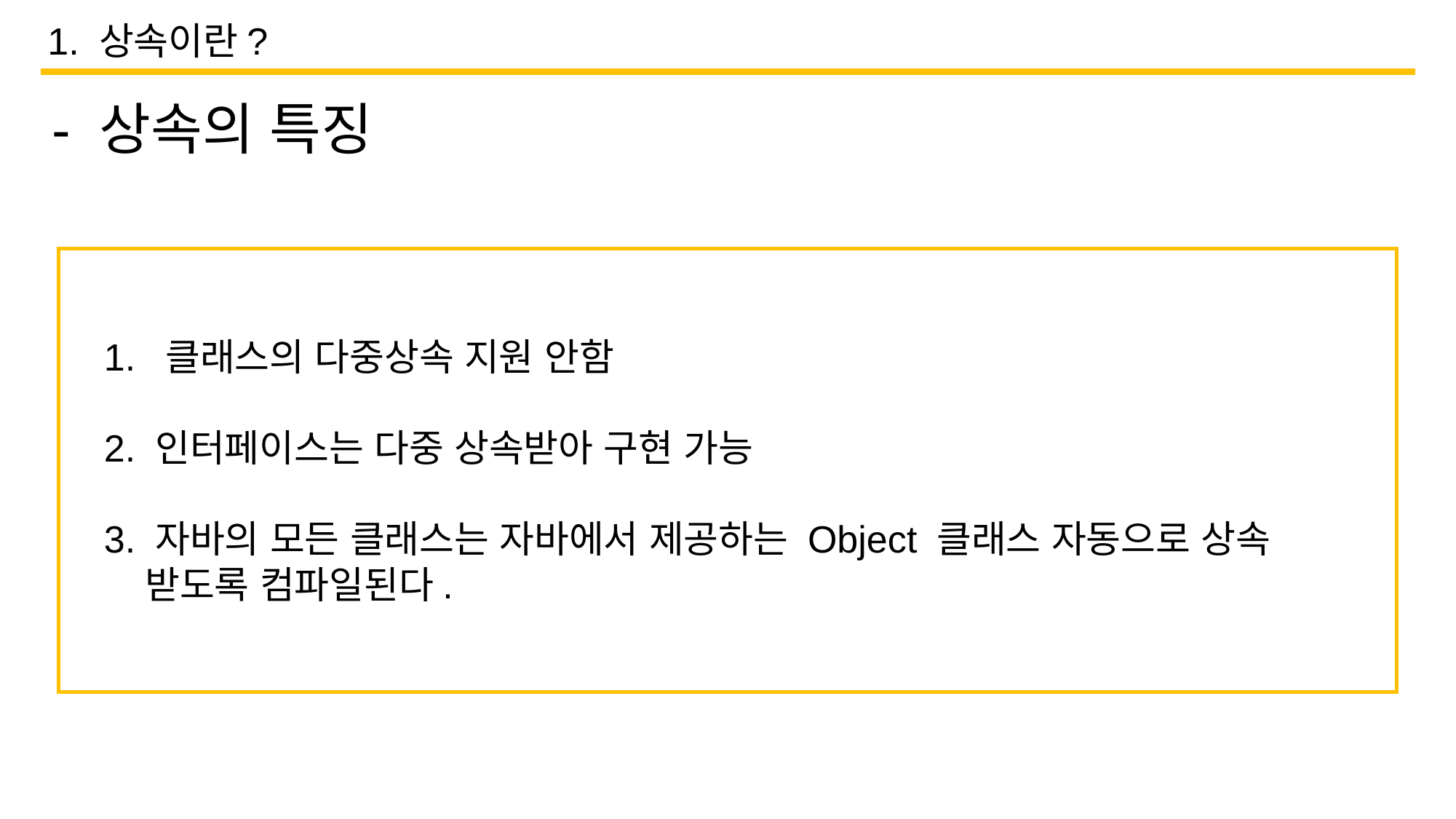

1. 상속이란?
- 상속의 특징

클래스의 다중상속 지원 안함

2. 인터페이스는 다중 상속받아 구현 가능

3. 자바의 모든 클래스는 자바에서 제공하는 Object 클래스 자동으로 상속   받도록 컴파일된다.